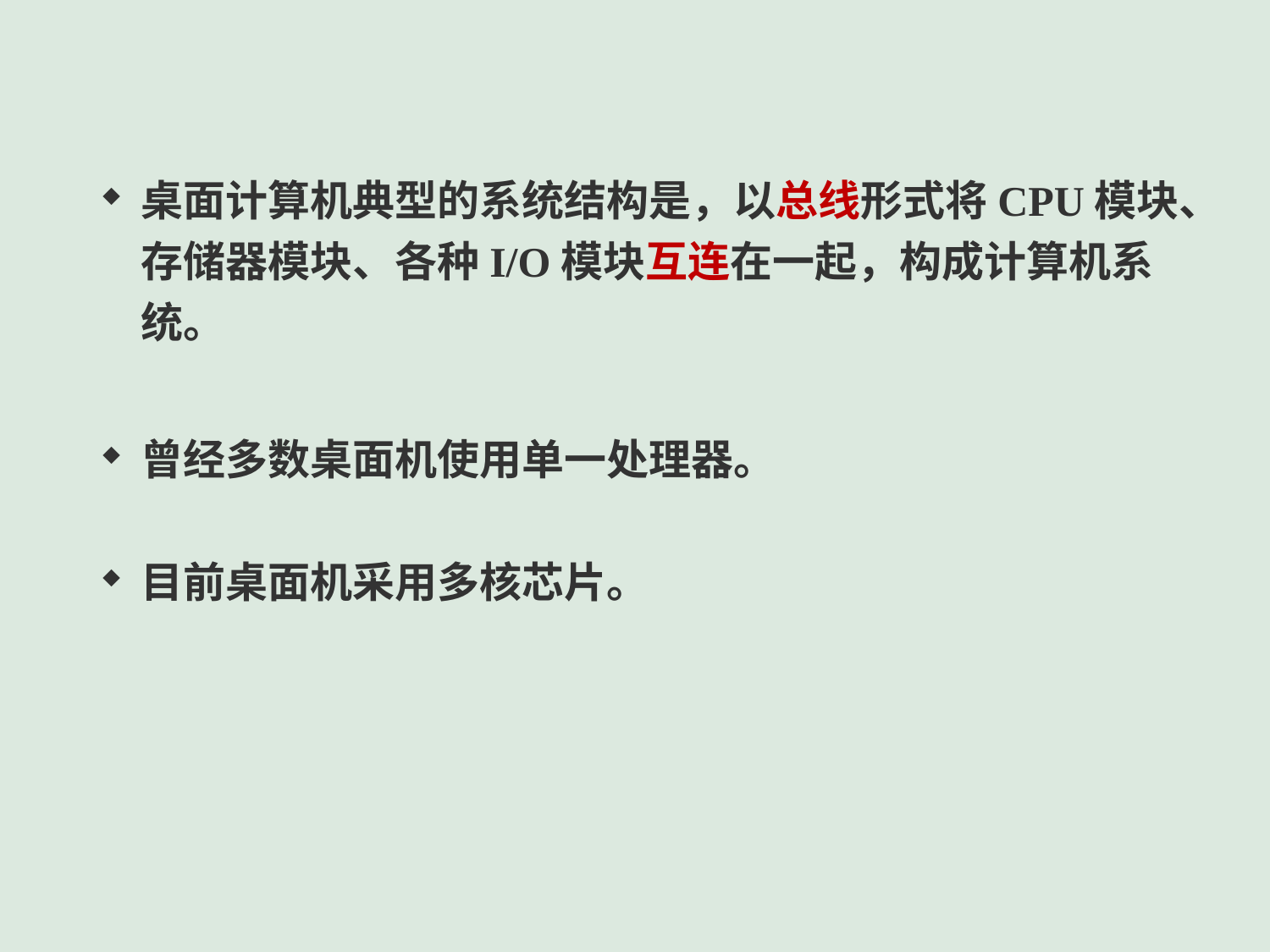

桌面计算机典型的系统结构是，以总线形式将CPU模块、存储器模块、各种I/O模块互连在一起，构成计算机系统。

曾经多数桌面机使用单一处理器。

目前桌面机采用多核芯片。
74